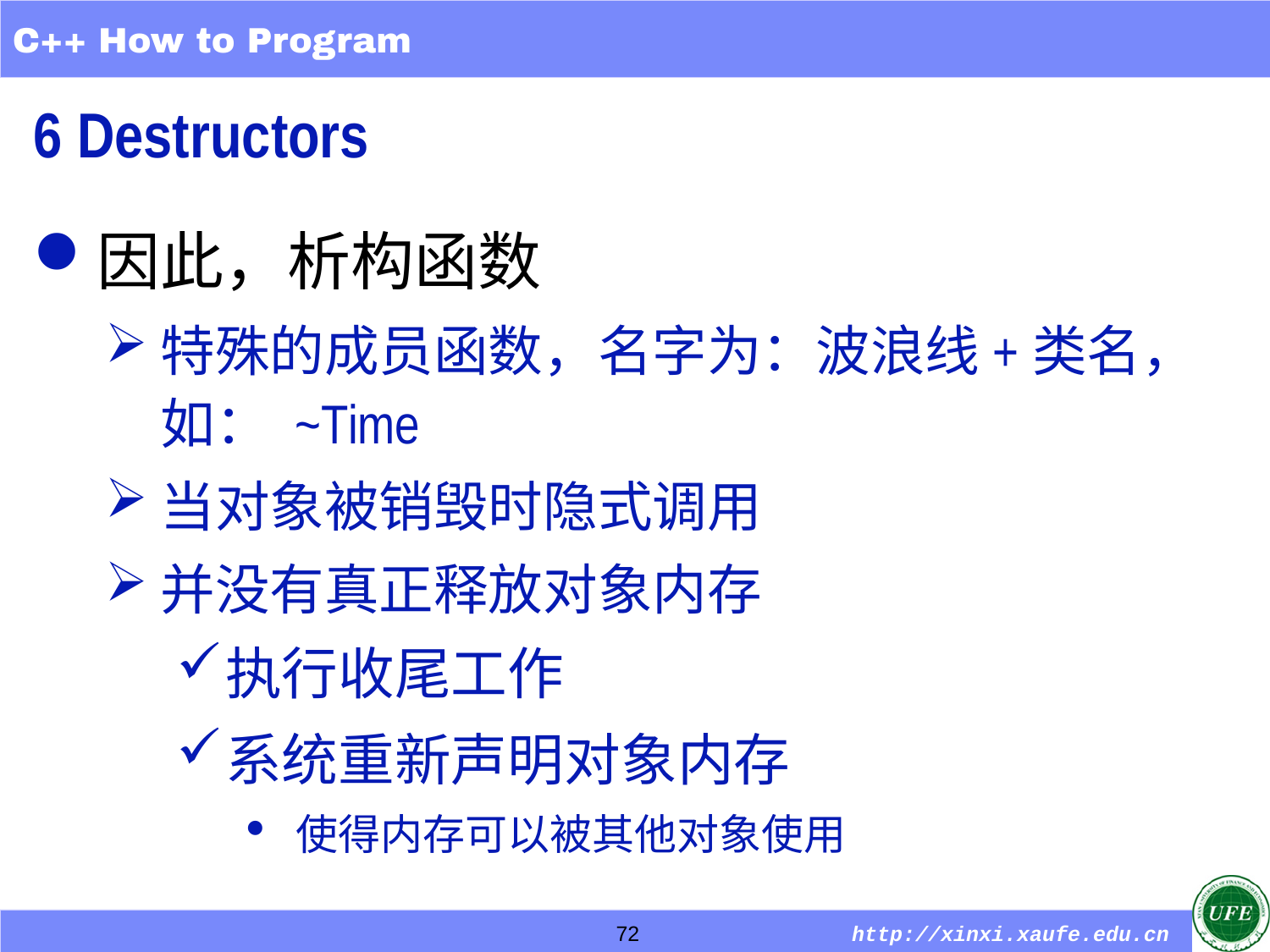

6 Destructors
因此，析构函数
特殊的成员函数，名字为：波浪线+类名，
如： ~Time
当对象被销毁时隐式调用
并没有真正释放对象内存
执行收尾工作
系统重新声明对象内存
使得内存可以被其他对象使用
72